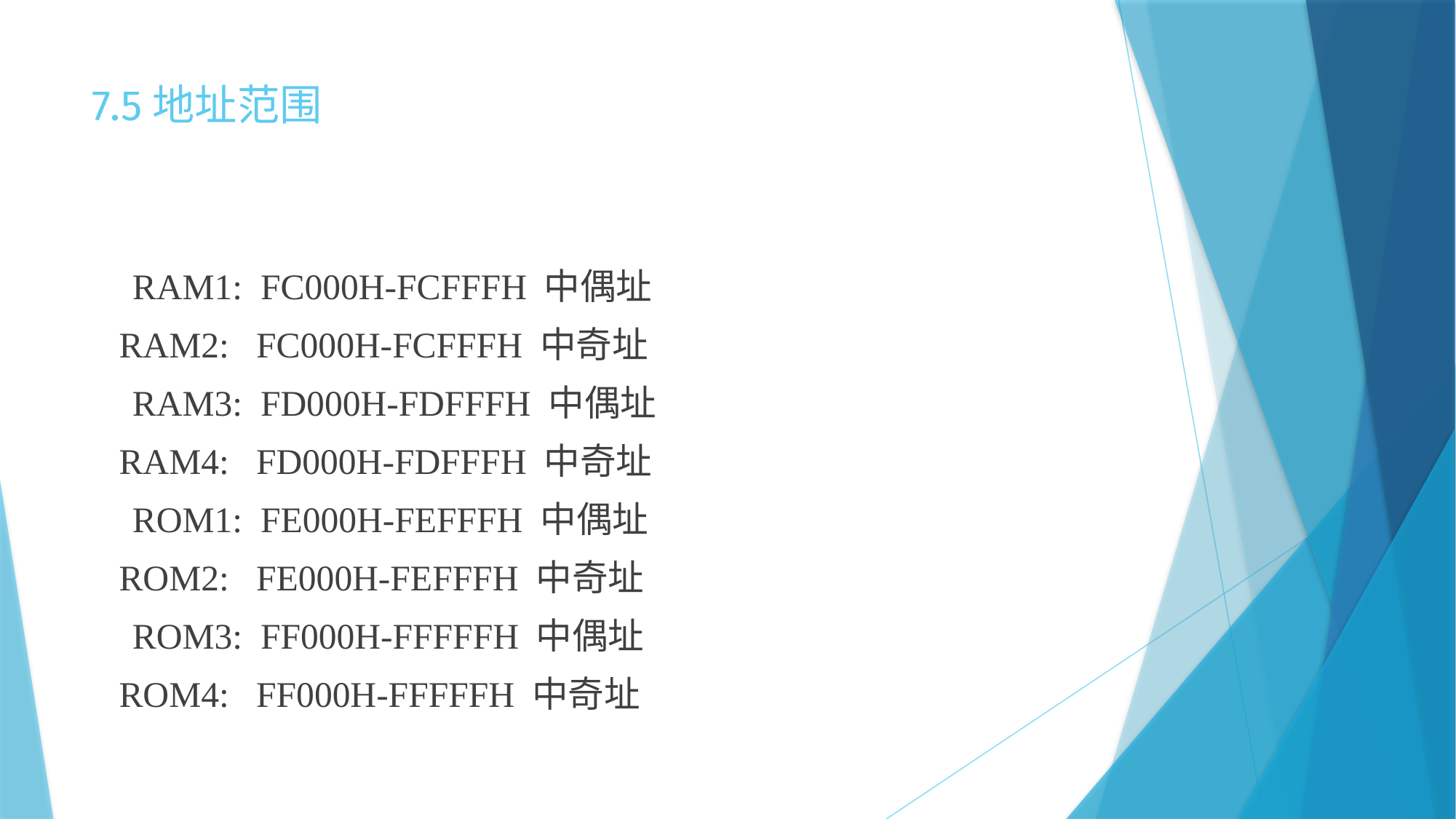

# 7.5地址范围
	RAM1:  FC000H-FCFFFH 中偶址
   RAM2:   FC000H-FCFFFH 中奇址
	RAM3:  FD000H-FDFFFH 中偶址
   RAM4:   FD000H-FDFFFH 中奇址
	ROM1:  FE000H-FEFFFH 中偶址
   ROM2:   FE000H-FEFFFH 中奇址
	ROM3:  FF000H-FFFFFH 中偶址
   ROM4:   FF000H-FFFFFH 中奇址